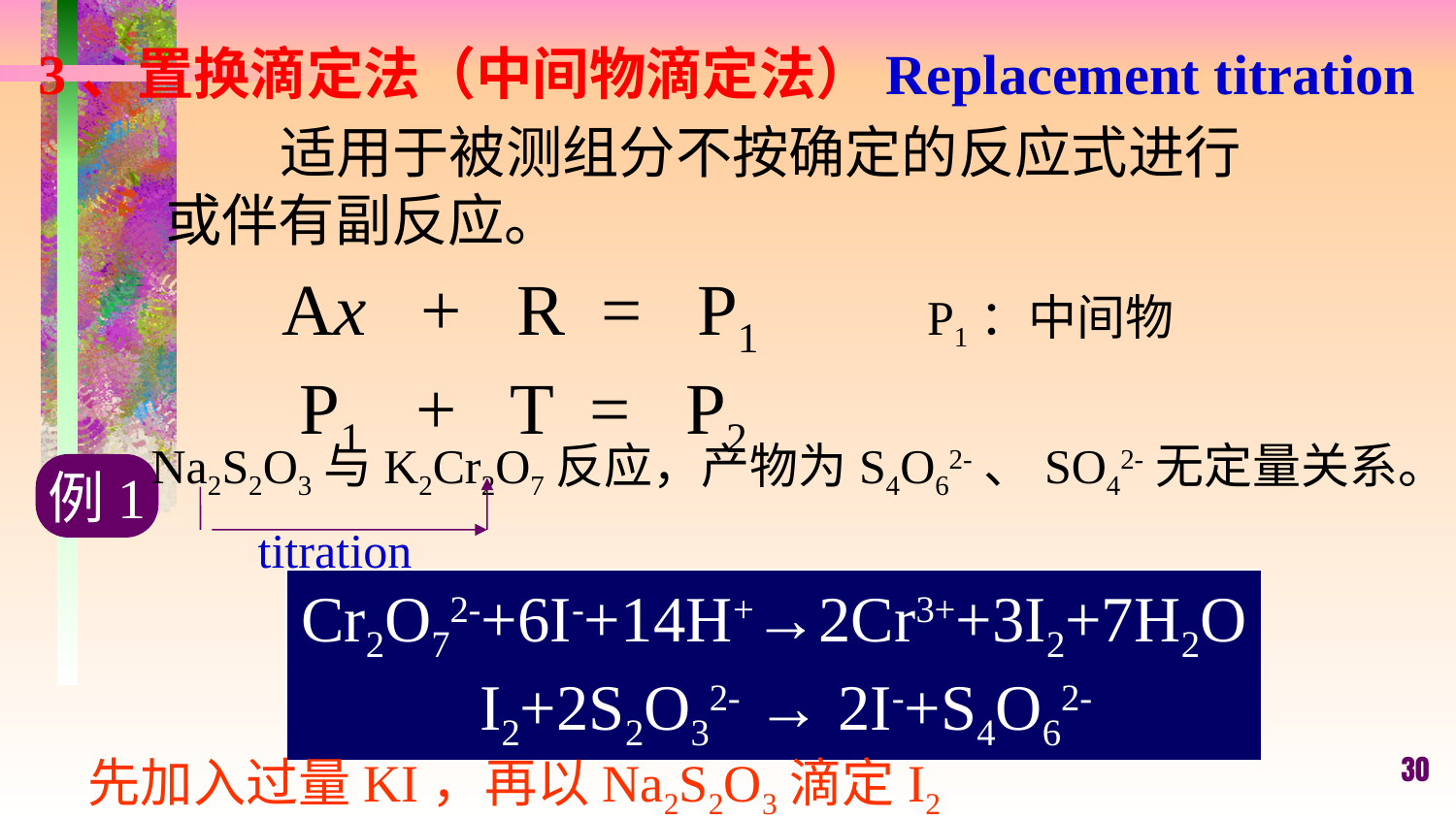

3、置换滴定法（中间物滴定法）Replacement titration
        适用于被测组分不按确定的反应式进行
或伴有副反应。
Ax   +   R  =   P1
 P1   +   T  =   P2
 P1：中间物
Na2S2O3与K2Cr2O7反应，产物为S4O62-、SO42-无定量关系。
例1

titration

Cr2O72-+6I-+14H+→2Cr3++3I2+7H2O
           I2+2S2O32- → 2I-+S4O62-
先加入过量KI，再以Na2S2O3滴定I2
30